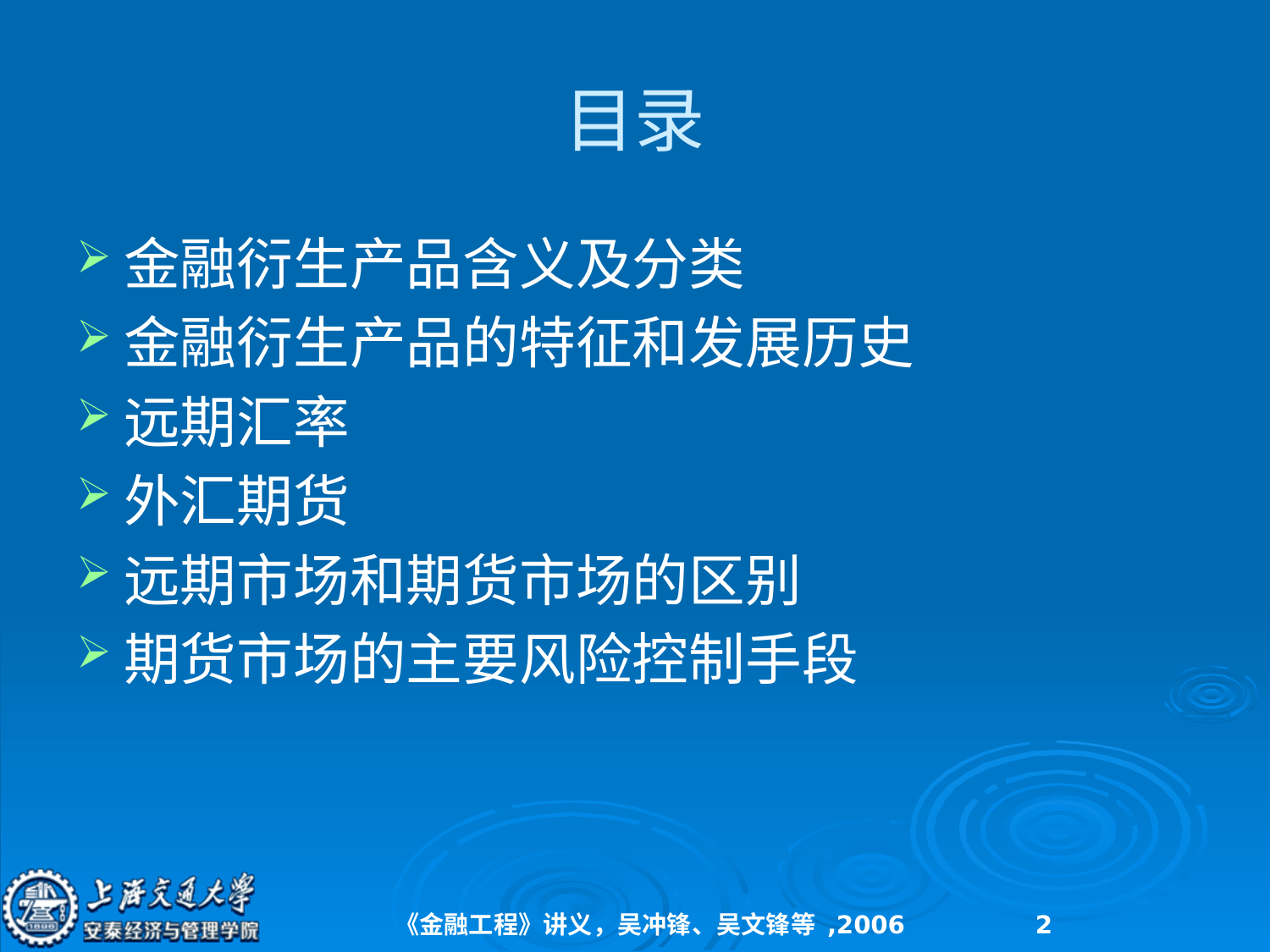

# 目录
金融衍生产品含义及分类
金融衍生产品的特征和发展历史
远期汇率
外汇期货
远期市场和期货市场的区别
期货市场的主要风险控制手段